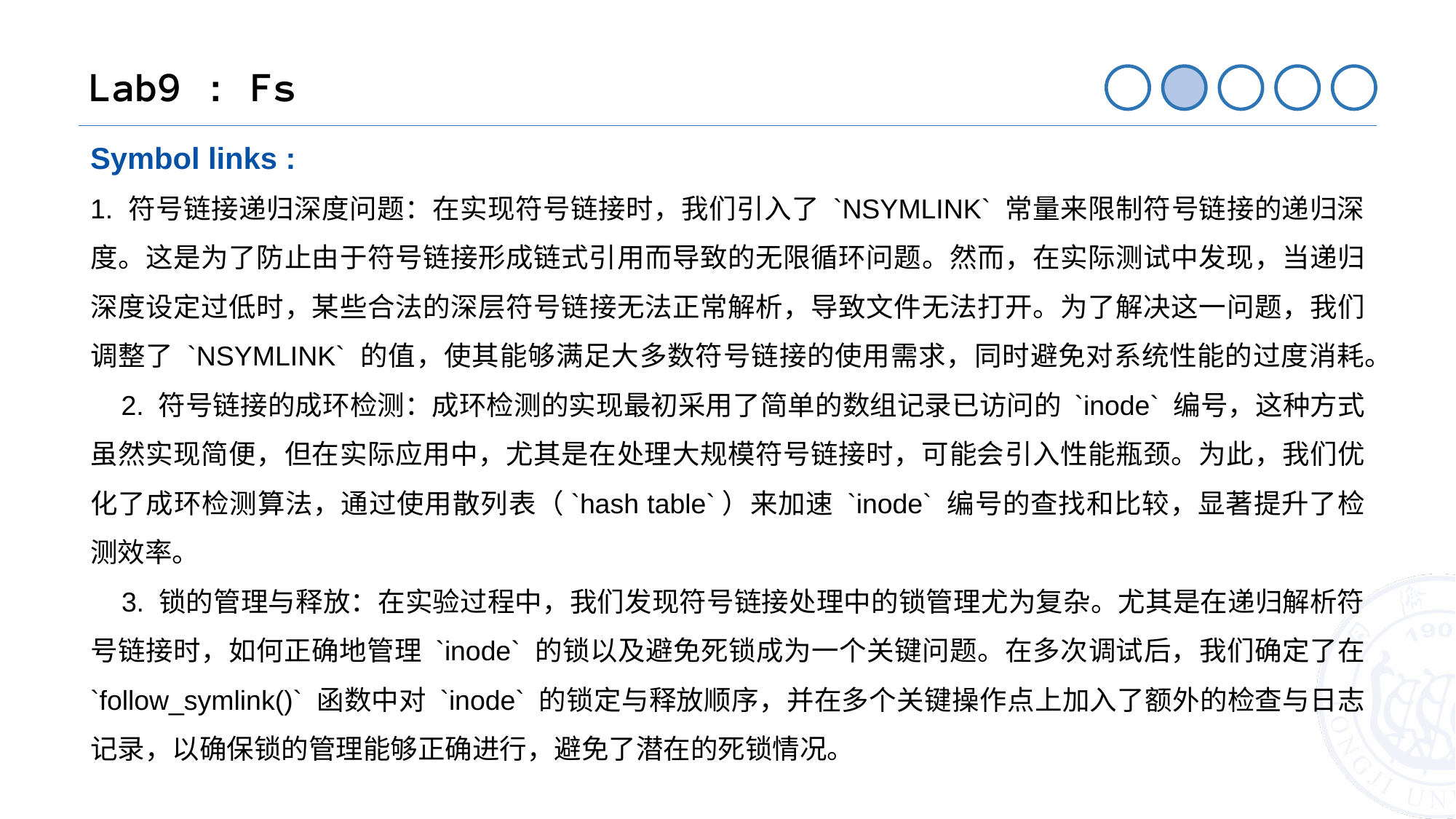

Lab9 : Fs

Symbol links :
1. 符号链接递归深度问题：在实现符号链接时，我们引入了 `NSYMLINK` 常量来限制符号链接的递归深度。这是为了防止由于符号链接形成链式引用而导致的无限循环问题。然而，在实际测试中发现，当递归深度设定过低时，某些合法的深层符号链接无法正常解析，导致文件无法打开。为了解决这一问题，我们调整了 `NSYMLINK` 的值，使其能够满足大多数符号链接的使用需求，同时避免对系统性能的过度消耗。
    2. 符号链接的成环检测：成环检测的实现最初采用了简单的数组记录已访问的 `inode` 编号，这种方式虽然实现简便，但在实际应用中，尤其是在处理大规模符号链接时，可能会引入性能瓶颈。为此，我们优化了成环检测算法，通过使用散列表（`hash table`）来加速 `inode` 编号的查找和比较，显著提升了检测效率。
    3. 锁的管理与释放：在实验过程中，我们发现符号链接处理中的锁管理尤为复杂。尤其是在递归解析符号链接时，如何正确地管理 `inode` 的锁以及避免死锁成为一个关键问题。在多次调试后，我们确定了在 `follow_symlink()` 函数中对 `inode` 的锁定与释放顺序，并在多个关键操作点上加入了额外的检查与日志记录，以确保锁的管理能够正确进行，避免了潜在的死锁情况。